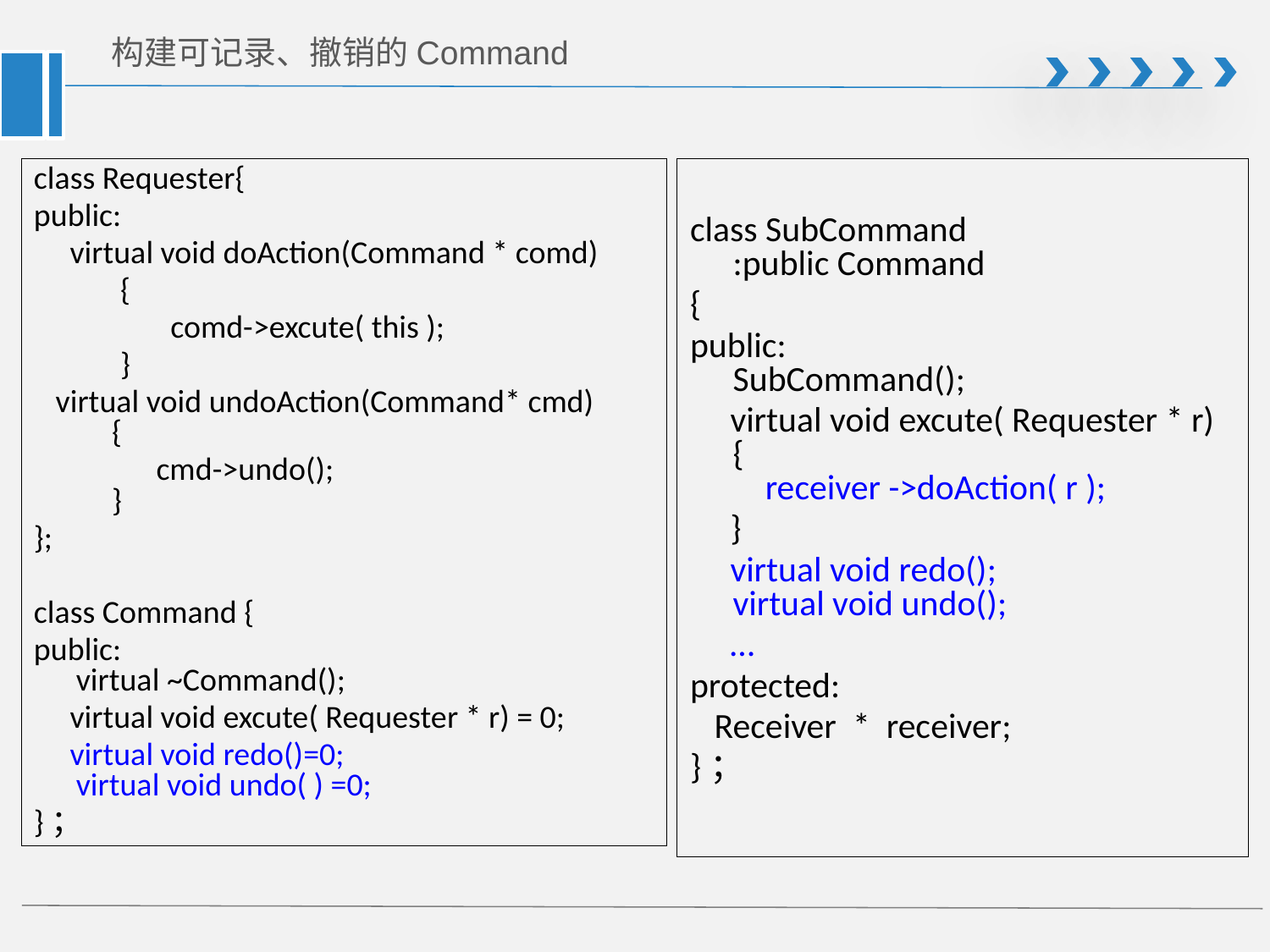

# 构建可记录、撤销的Command
class Requester{
public:
     virtual void doAction(Command * comd)
            {
                   comd->excute( this );
            }
   virtual void undoAction(Command* cmd)
     {
                 cmd->undo();
     }
};

class Command {
public:     
virtual ~Command();
     virtual void excute( Requester * r) = 0;
     virtual void redo()=0;
virtual void undo( ) =0;
}；

class SubCommand
:public Command
{
public:     
SubCommand();
     virtual void excute( Requester * r)
{
    receiver ->doAction( r );
     }
     virtual void redo();
virtual void undo();
     …
protected:
   Receiver  *  receiver;
}；